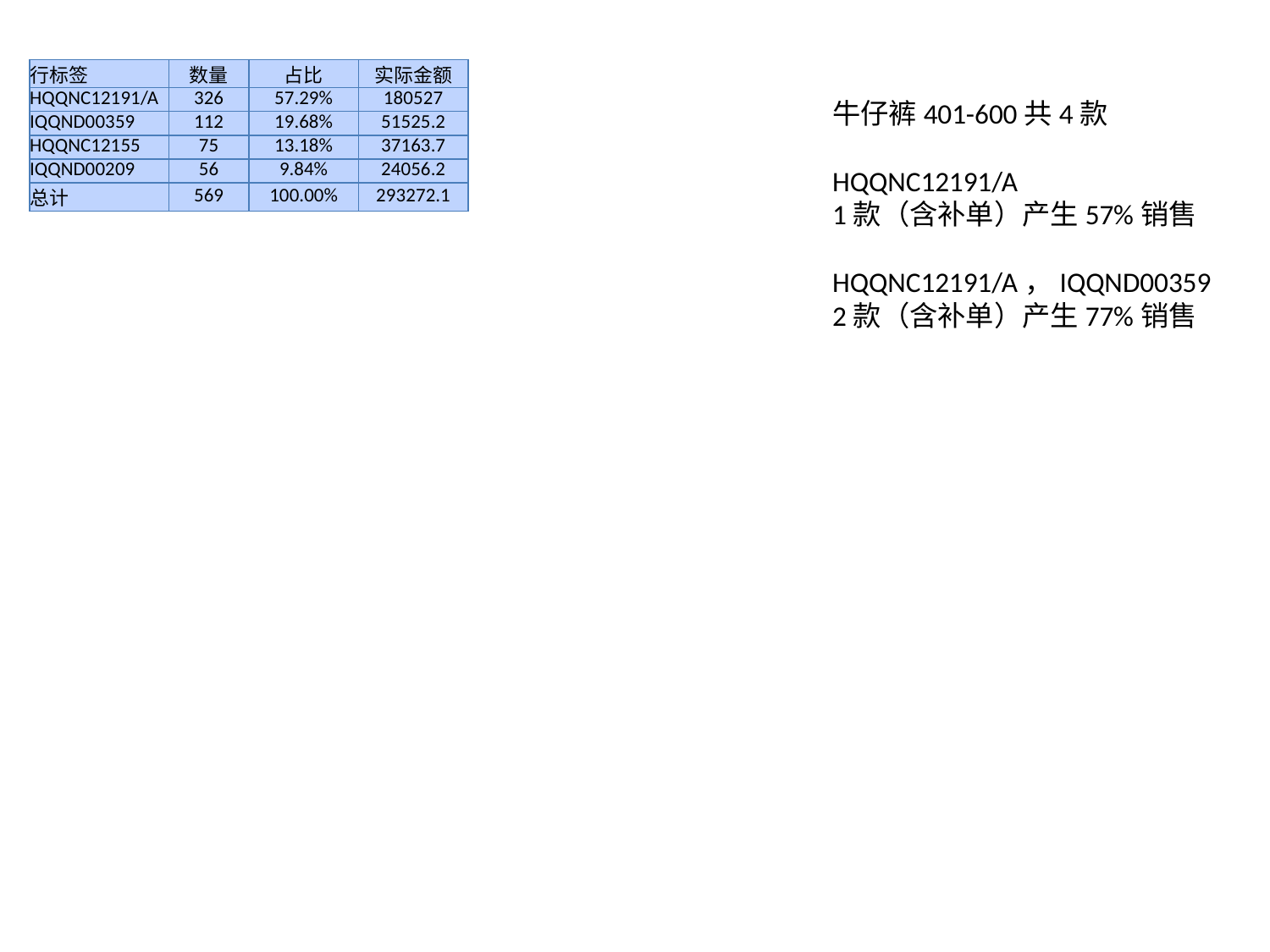

| 行标签 | 数量 | 占比 | 实际金额 |
| --- | --- | --- | --- |
| HQQNC12191/A | 326 | 57.29% | 180527 |
| IQQND00359 | 112 | 19.68% | 51525.2 |
| HQQNC12155 | 75 | 13.18% | 37163.7 |
| IQQND00209 | 56 | 9.84% | 24056.2 |
| 总计 | 569 | 100.00% | 293272.1 |
牛仔裤401-600共4款

HQQNC12191/A
1款（含补单）产生57%销售

HQQNC12191/A，IQQND00359
2款（含补单）产生77%销售